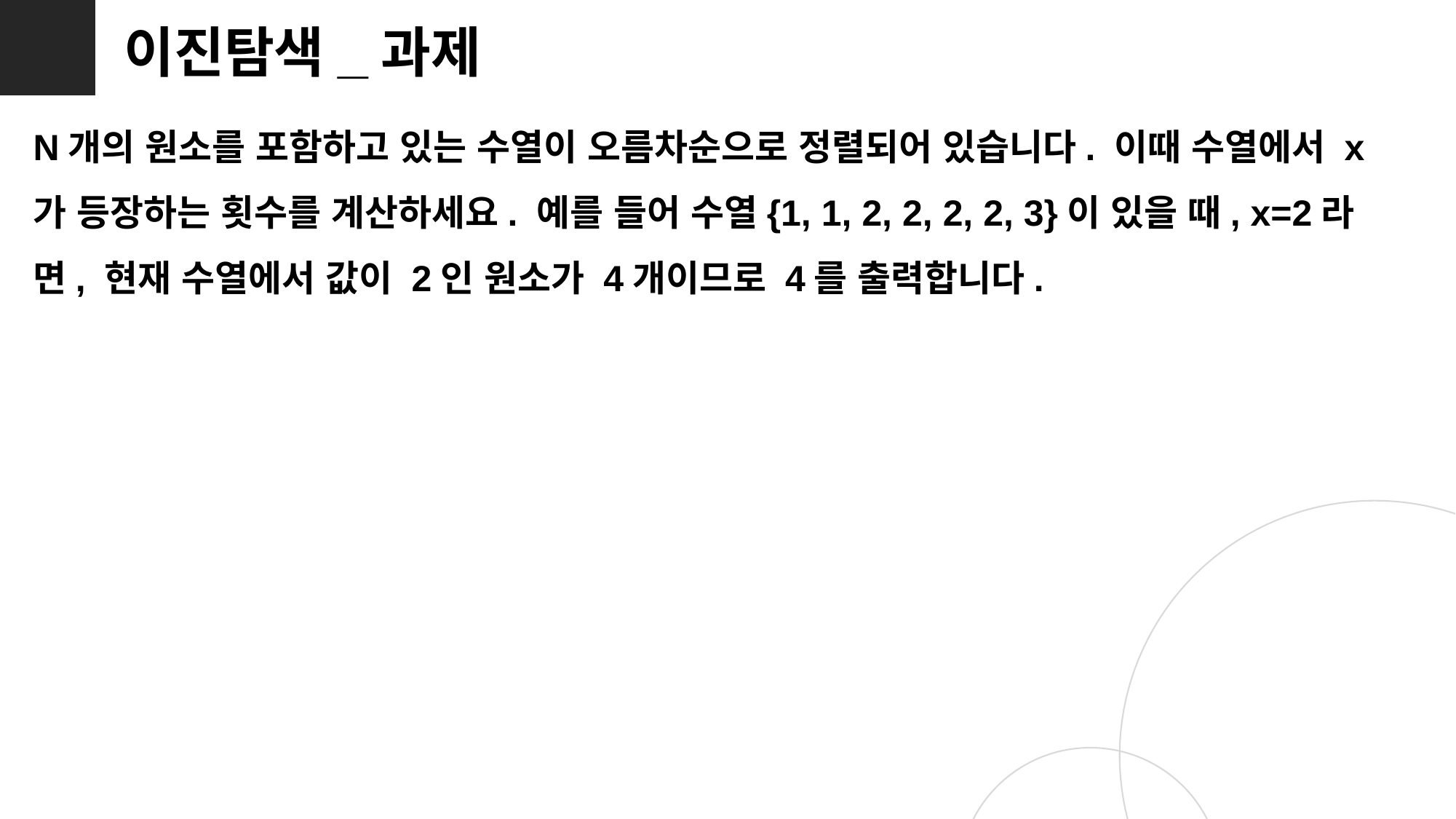

이진탐색_과제
N개의 원소를 포함하고 있는 수열이 오름차순으로 정렬되어 있습니다. 이때 수열에서 x가 등장하는 횟수를 계산하세요. 예를 들어 수열{1, 1, 2, 2, 2, 2, 3}이 있을 때, x=2라면, 현재 수열에서 값이 2인 원소가 4개이므로 4를 출력합니다.